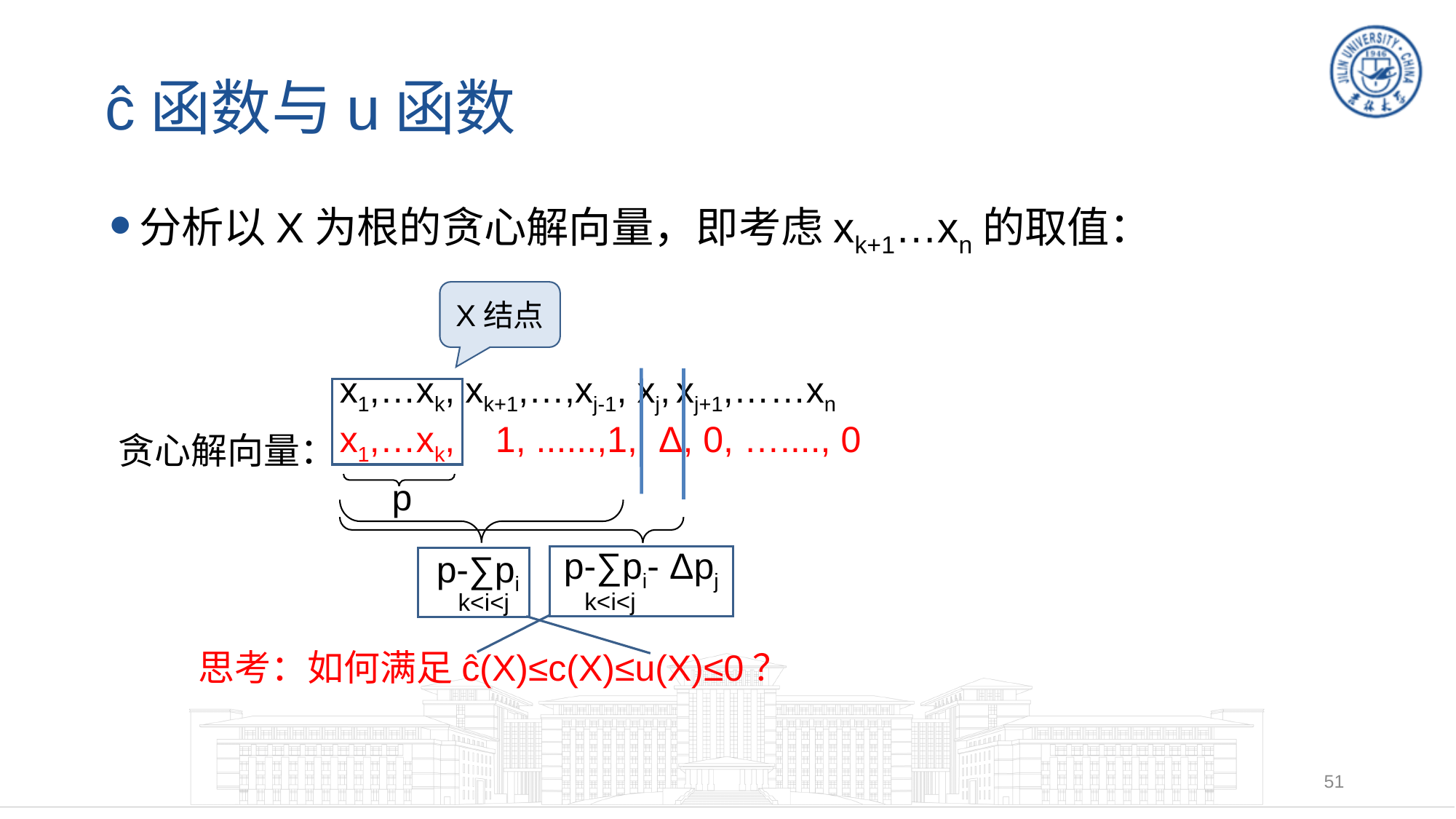

# ĉ函数与u函数
分析以X为根的贪心解向量，即考虑xk+1…xn的取值：
X结点
x1,…xk, xk+1,…,xj-1, xj, xj+1,……xn
x1,…xk,    1, ......,1,  Δ, 0, …...., 0
贪心解向量：

p

p-∑pi
k<i<j

p-∑pi- Δpj
k<i<j

思考：如何满足ĉ(X)≤c(X)≤u(X)≤0？
51